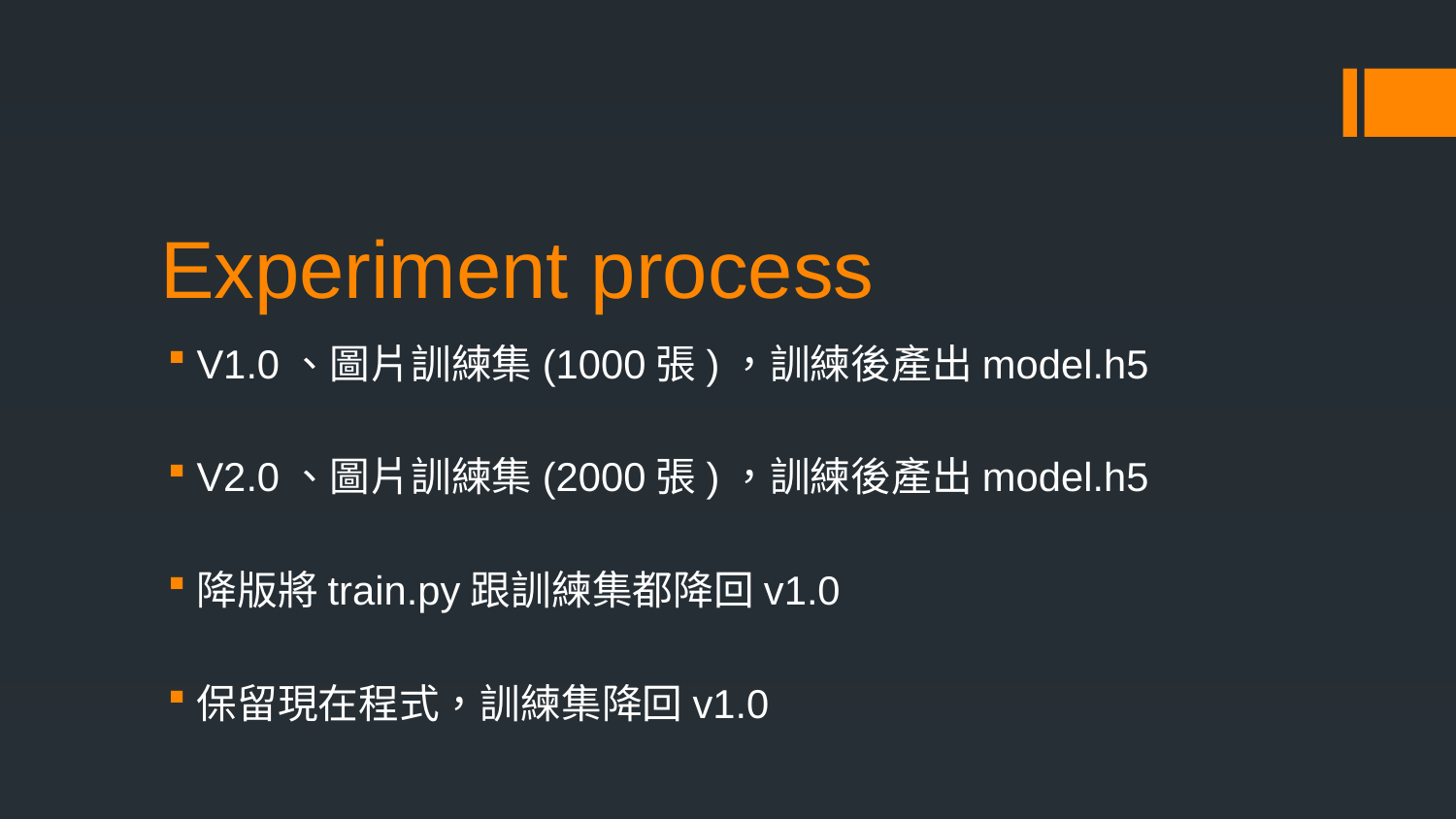

# Experiment process
V1.0、圖片訓練集(1000張)，訓練後產出model.h5

V2.0、圖片訓練集(2000張)，訓練後產出model.h5

降版將train.py跟訓練集都降回v1.0

保留現在程式，訓練集降回v1.0